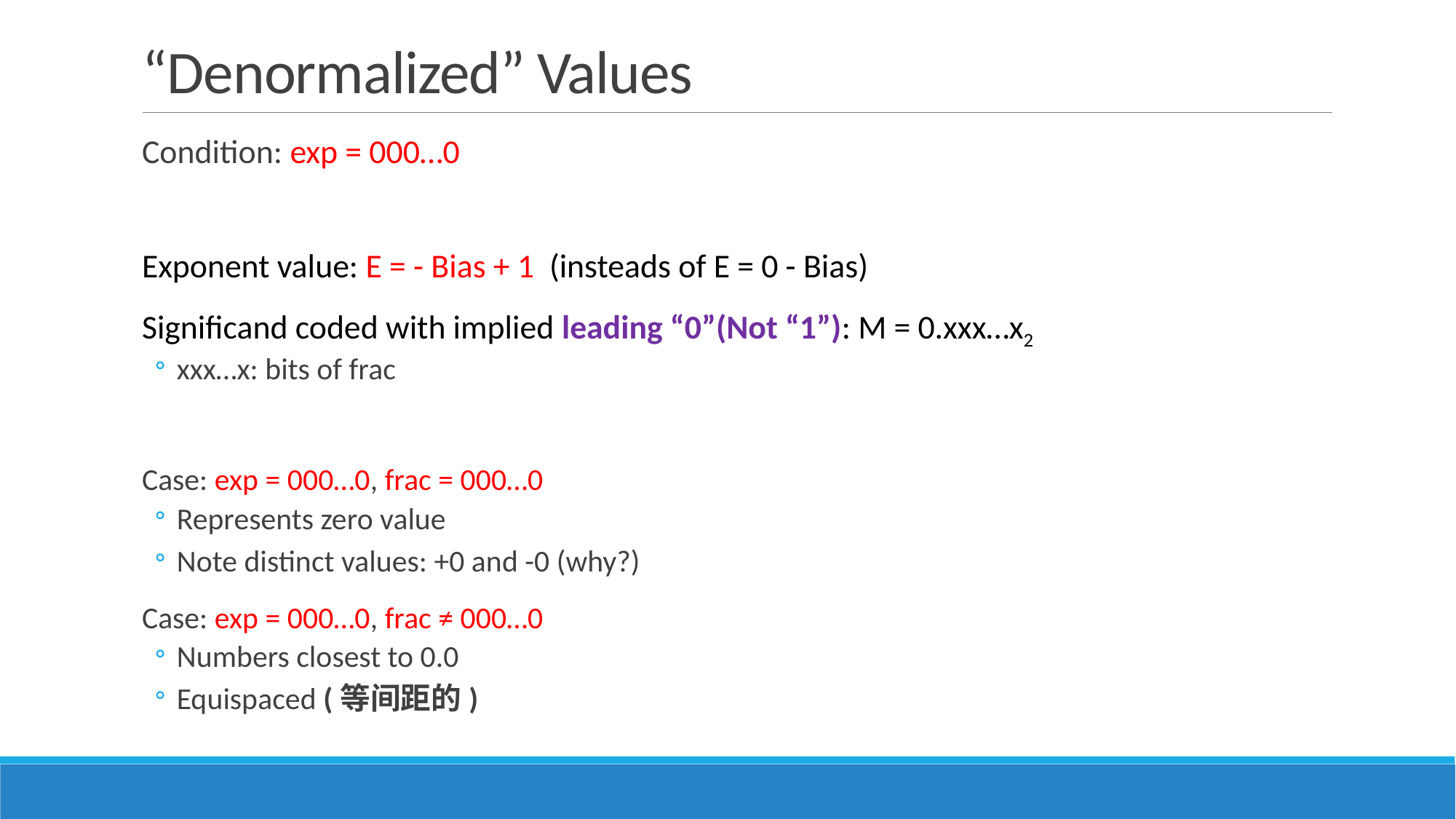

# “Denormalized” Values
Condition: exp = 000…0

Exponent value: E = - Bias + 1  (insteads of E = 0 - Bias)
Significand coded with implied leading “0”(Not “1”): M = 0.xxx…x2
xxx…x: bits of frac

Case: exp = 000…0, frac = 000…0
Represents zero value
Note distinct values: +0 and -0 (why?)
Case: exp = 000…0, frac ≠ 000…0
Numbers closest to 0.0
Equispaced (等间距的)